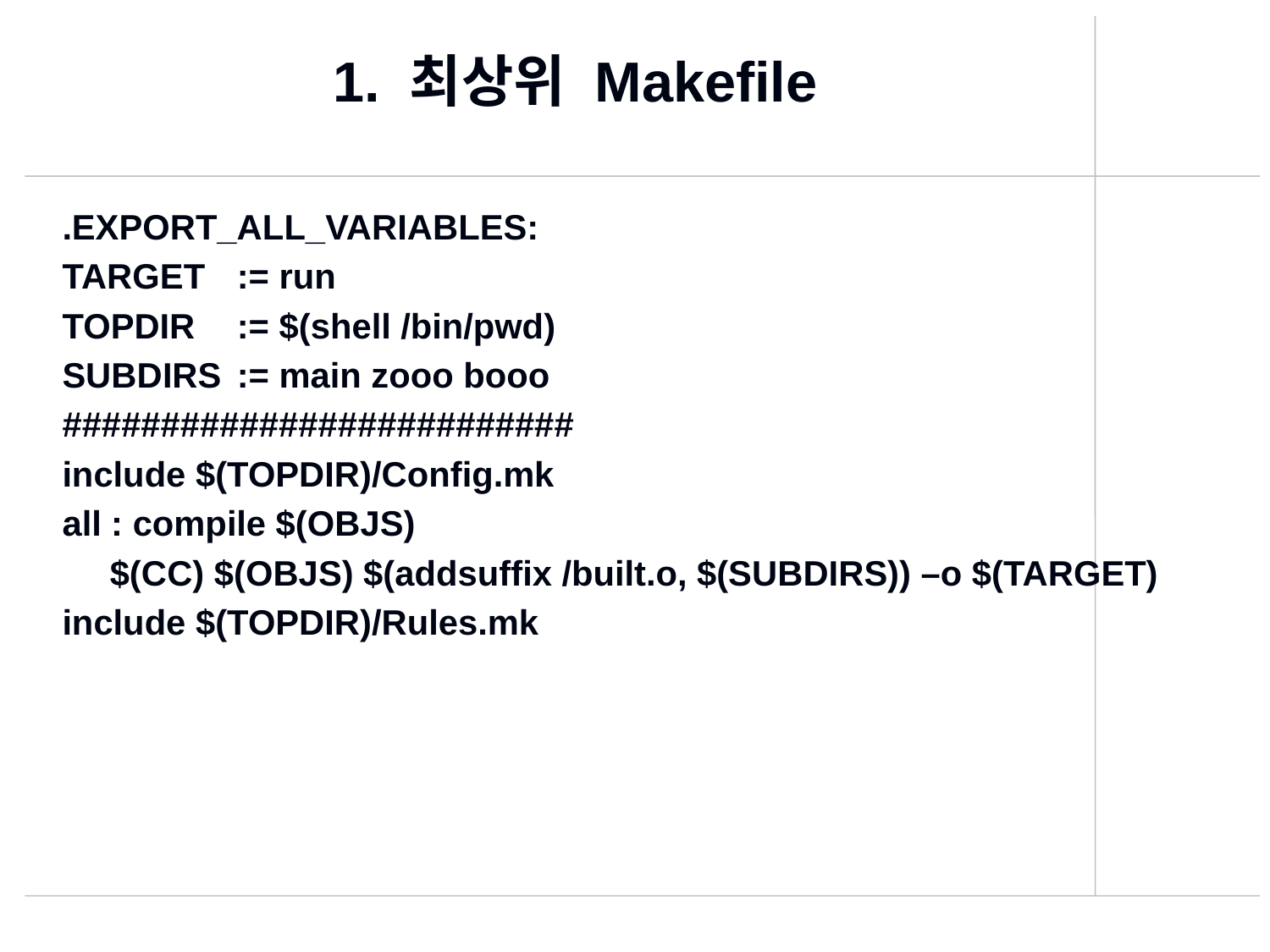

1. 최상위 Makefile
.EXPORT_ALL_VARIABLES:
TARGET	:= run
TOPDIR 	:= $(shell /bin/pwd)
SUBDIRS	:= main zooo booo
##########################
include $(TOPDIR)/Config.mk
all : compile $(OBJS)
	$(CC) $(OBJS) $(addsuffix /built.o, $(SUBDIRS)) –o $(TARGET)
include $(TOPDIR)/Rules.mk

471